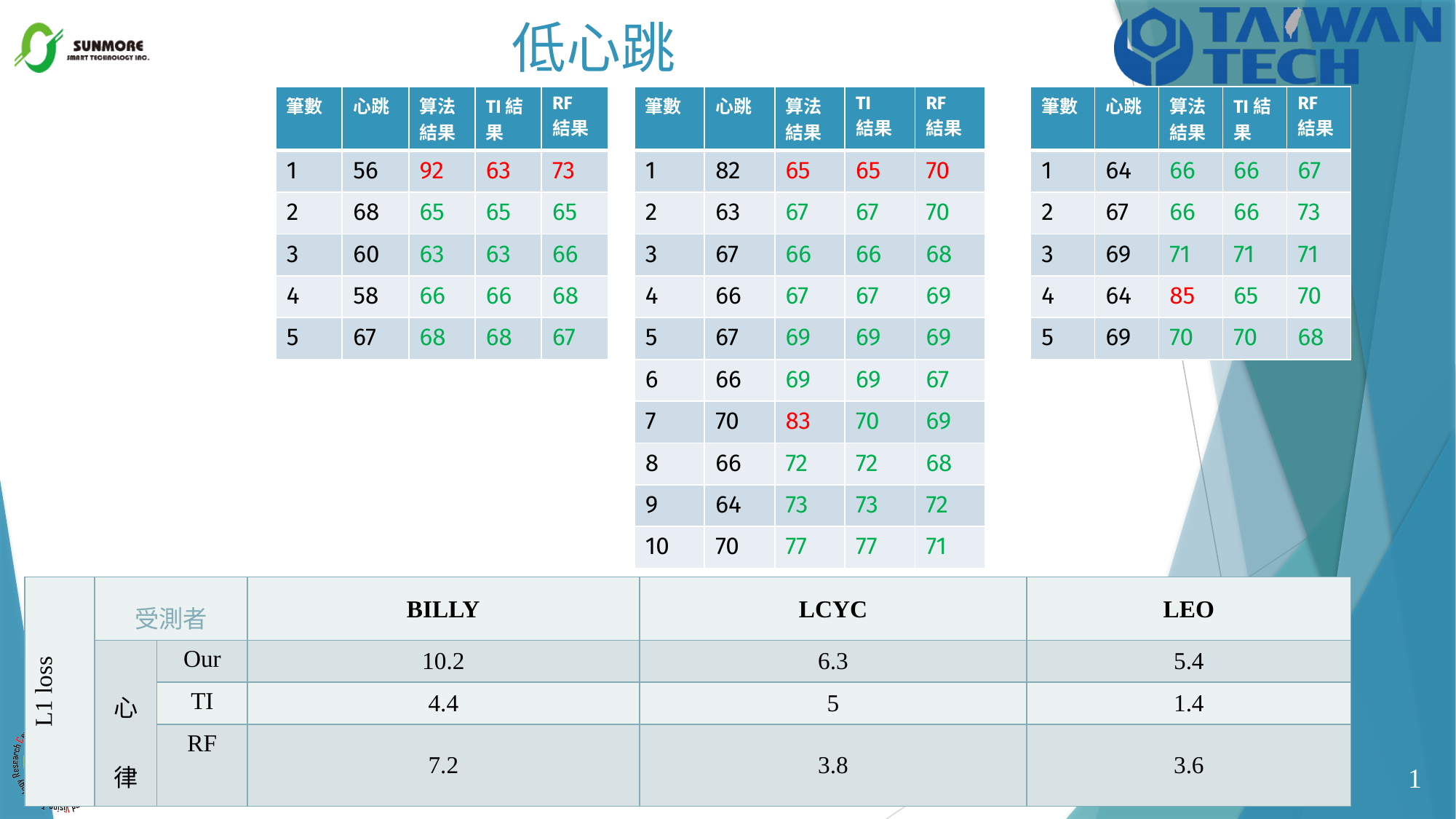

# 低心跳
| 筆數 | 心跳 | 算法結果 | TI結果 | RF 結果 |
| --- | --- | --- | --- | --- |
| 1 | 56 | 92 | 63 | 73 |
| 2 | 68 | 65 | 65 | 65 |
| 3 | 60 | 63 | 63 | 66 |
| 4 | 58 | 66 | 66 | 68 |
| 5 | 67 | 68 | 68 | 67 |
| 筆數 | 心跳 | 算法結果 | TI 結果 | RF 結果 |
| --- | --- | --- | --- | --- |
| 1 | 82 | 65 | 65 | 70 |
| 2 | 63 | 67 | 67 | 70 |
| 3 | 67 | 66 | 66 | 68 |
| 4 | 66 | 67 | 67 | 69 |
| 5 | 67 | 69 | 69 | 69 |
| 6 | 66 | 69 | 69 | 67 |
| 7 | 70 | 83 | 70 | 69 |
| 8 | 66 | 72 | 72 | 68 |
| 9 | 64 | 73 | 73 | 72 |
| 10 | 70 | 77 | 77 | 71 |
| 筆數 | 心跳 | 算法結果 | TI結果 | RF 結果 |
| --- | --- | --- | --- | --- |
| 1 | 64 | 66 | 66 | 67 |
| 2 | 67 | 66 | 66 | 73 |
| 3 | 69 | 71 | 71 | 71 |
| 4 | 64 | 85 | 65 | 70 |
| 5 | 69 | 70 | 70 | 68 |
| L1 loss | 受測者 |  | BILLY | LCYC | LEO |
| --- | --- | --- | --- | --- | --- |
|  | 心律 | Our | 10.2 | 6.3 | 5.4 |
|  |  | TI | 4.4 | 5 | 1.4 |
|  |  | RF | 7.2 | 3.8 | 3.6 |
1